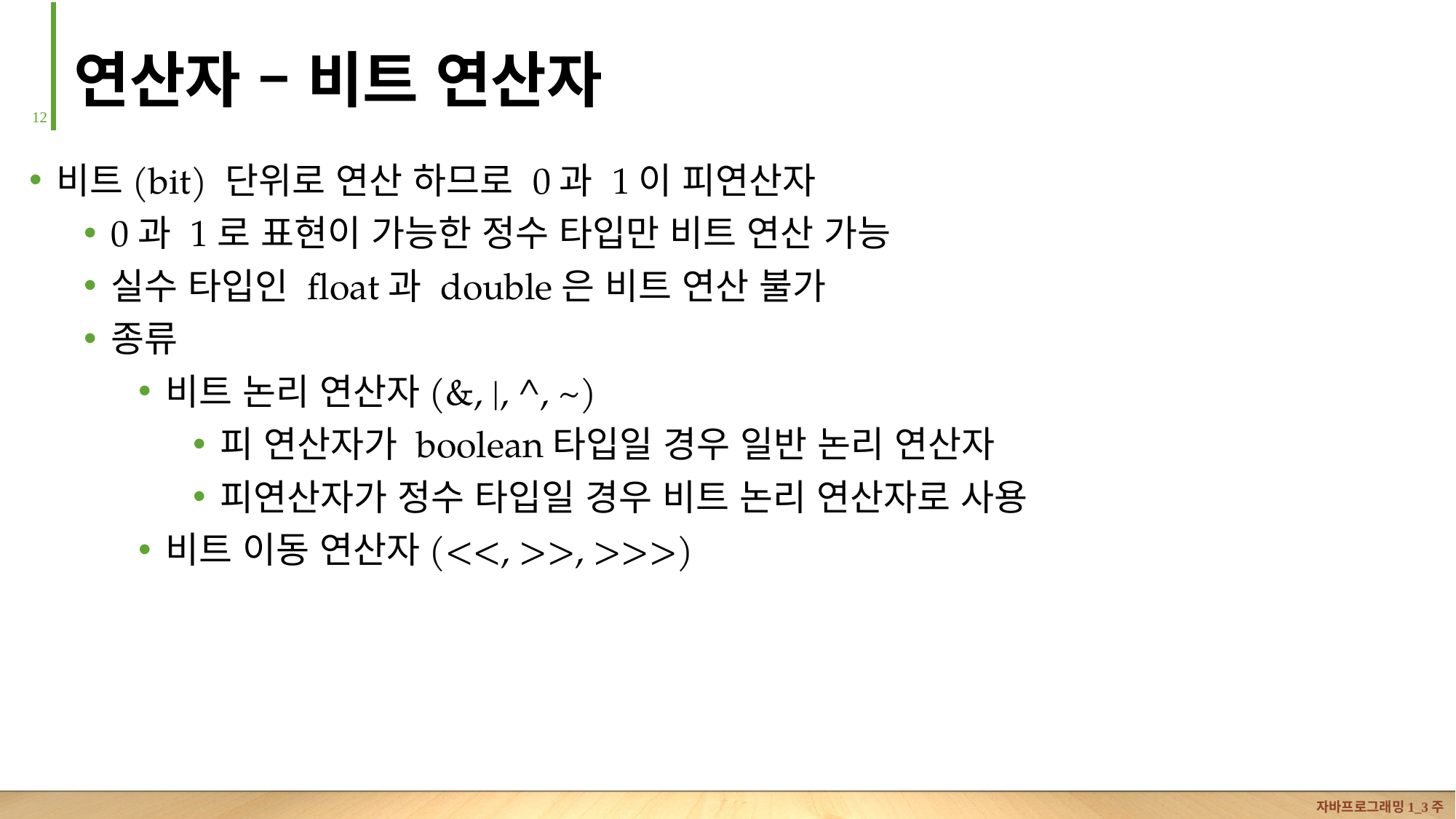

# 연산자 – 비트 연산자
12
비트(bit) 단위로 연산 하므로 0과 1이 피연산자
0과 1로 표현이 가능한 정수 타입만 비트 연산 가능
실수 타입인 float과 double은 비트 연산 불가
종류
비트 논리 연산자(&, |, ^, ~)
피 연산자가 boolean타입일 경우 일반 논리 연산자
피연산자가 정수 타입일 경우 비트 논리 연산자로 사용
비트 이동 연산자(<<, >>, >>>)

자바프로그래밍1_3주